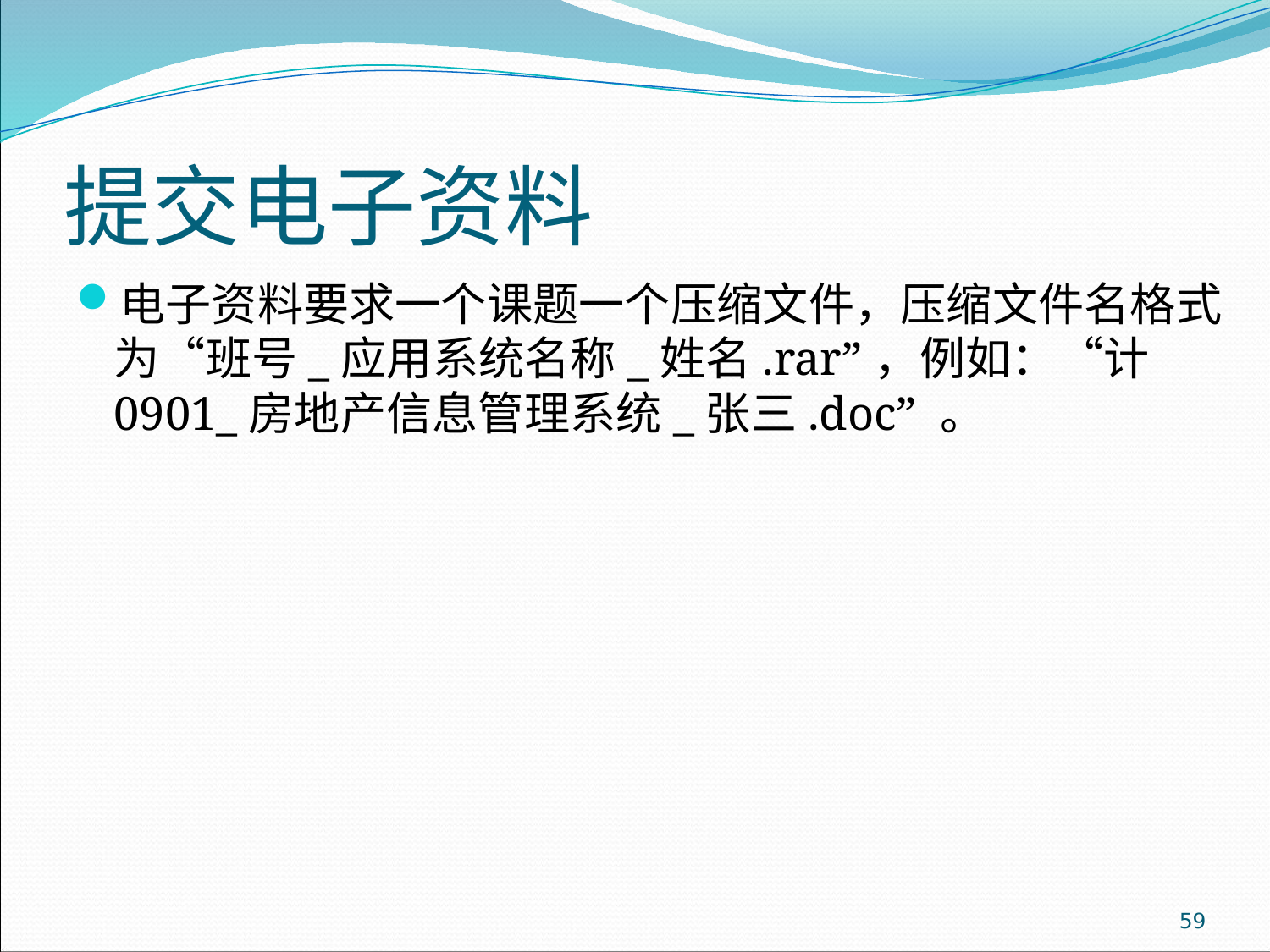

# 提交电子资料
电子资料要求一个课题一个压缩文件，压缩文件名格式为“班号_应用系统名称_姓名.rar”，例如：“计0901_房地产信息管理系统_张三.doc” 。
59